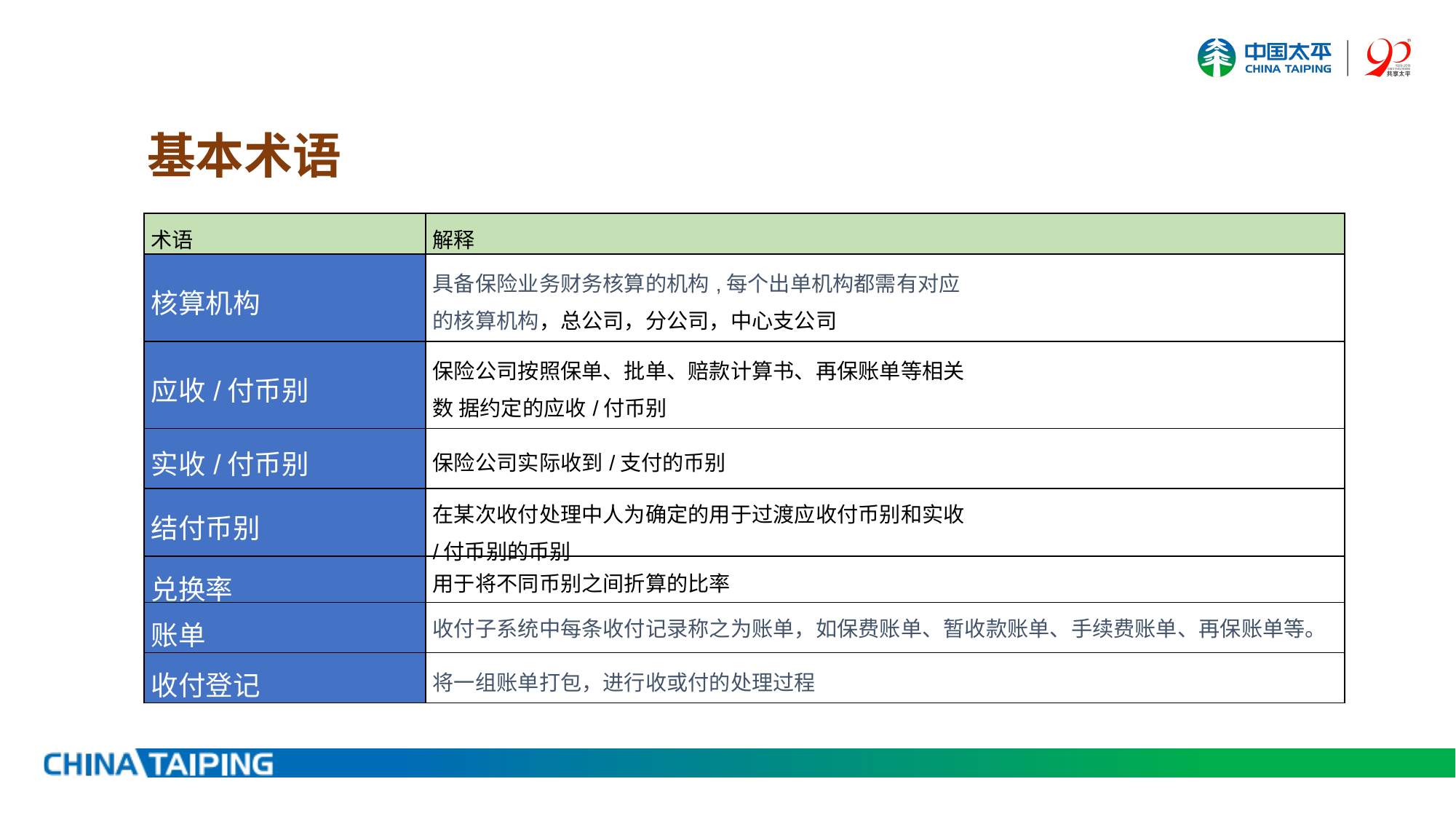

基本术语
| 术语 | 解释 |
| --- | --- |
| 核算机构 | 具备保险业务财务核算的机构,每个出单机构都需有对应 的核算机构，总公司，分公司，中心支公司 |
| 应收/付币别 | 保险公司按照保单、批单、赔款计算书、再保账单等相关 数 据约定的应收/付币别 |
| 实收/付币别 | 保险公司实际收到/支付的币别 |
| 结付币别 | 在某次收付处理中人为确定的用于过渡应收付币别和实收 /付币别的币别 |
| 兑换率 | 用于将不同币别之间折算的比率 |
| 账单 | 收付子系统中每条收付记录称之为账单，如保费账单、暂收款账单、手续费账单、再保账单等。 |
| 收付登记 | 将一组账单打包，进行收或付的处理过程 |
14